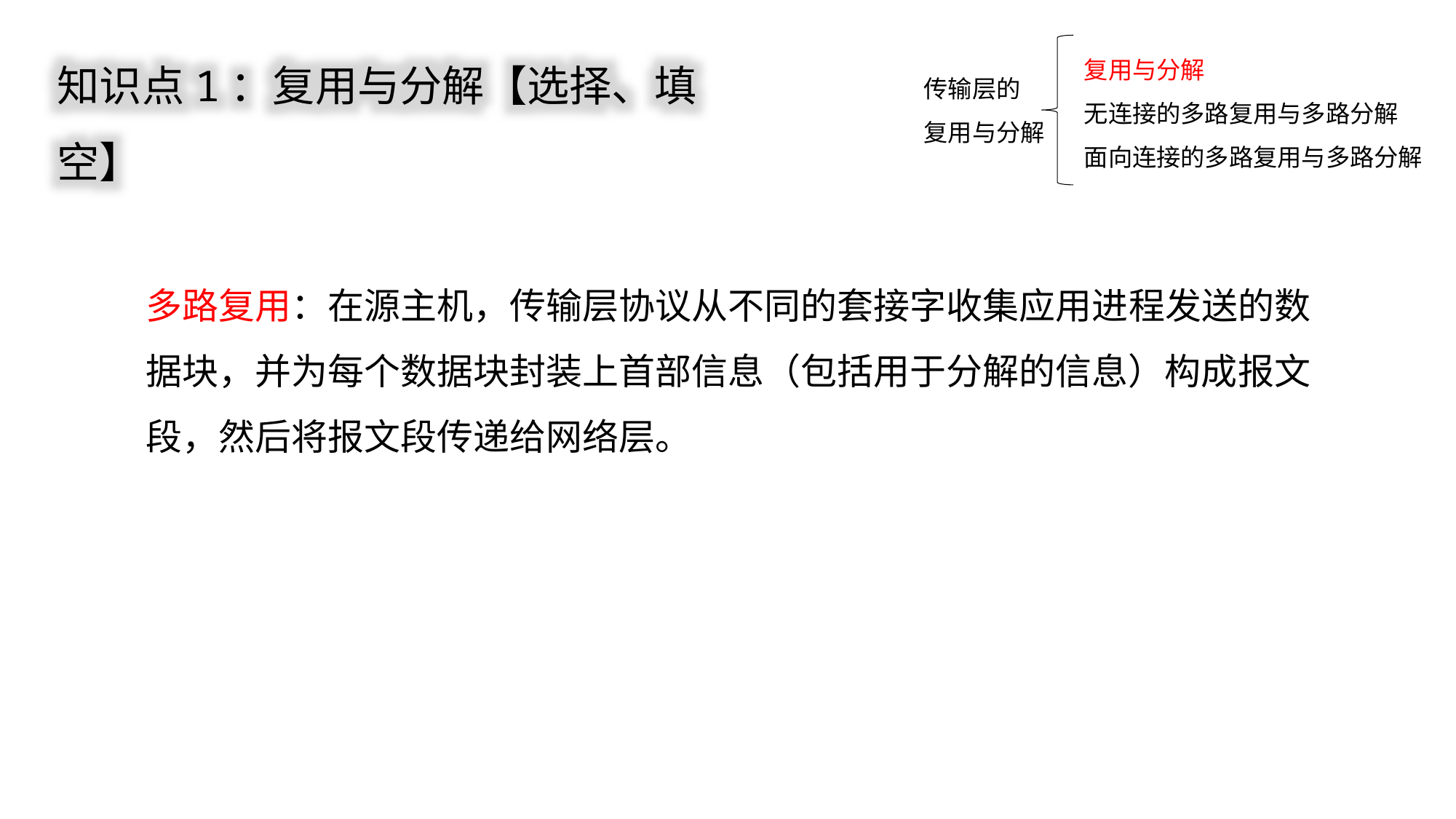

复用与分解
无连接的多路复用与多路分解
面向连接的多路复用与多路分解
知识点1：复用与分解【选择、填空】
传输层的
复用与分解
多路复用：在源主机，传输层协议从不同的套接字收集应用进程发送的数据块，并为每个数据块封装上首部信息（包括用于分解的信息）构成报文段，然后将报文段传递给网络层。